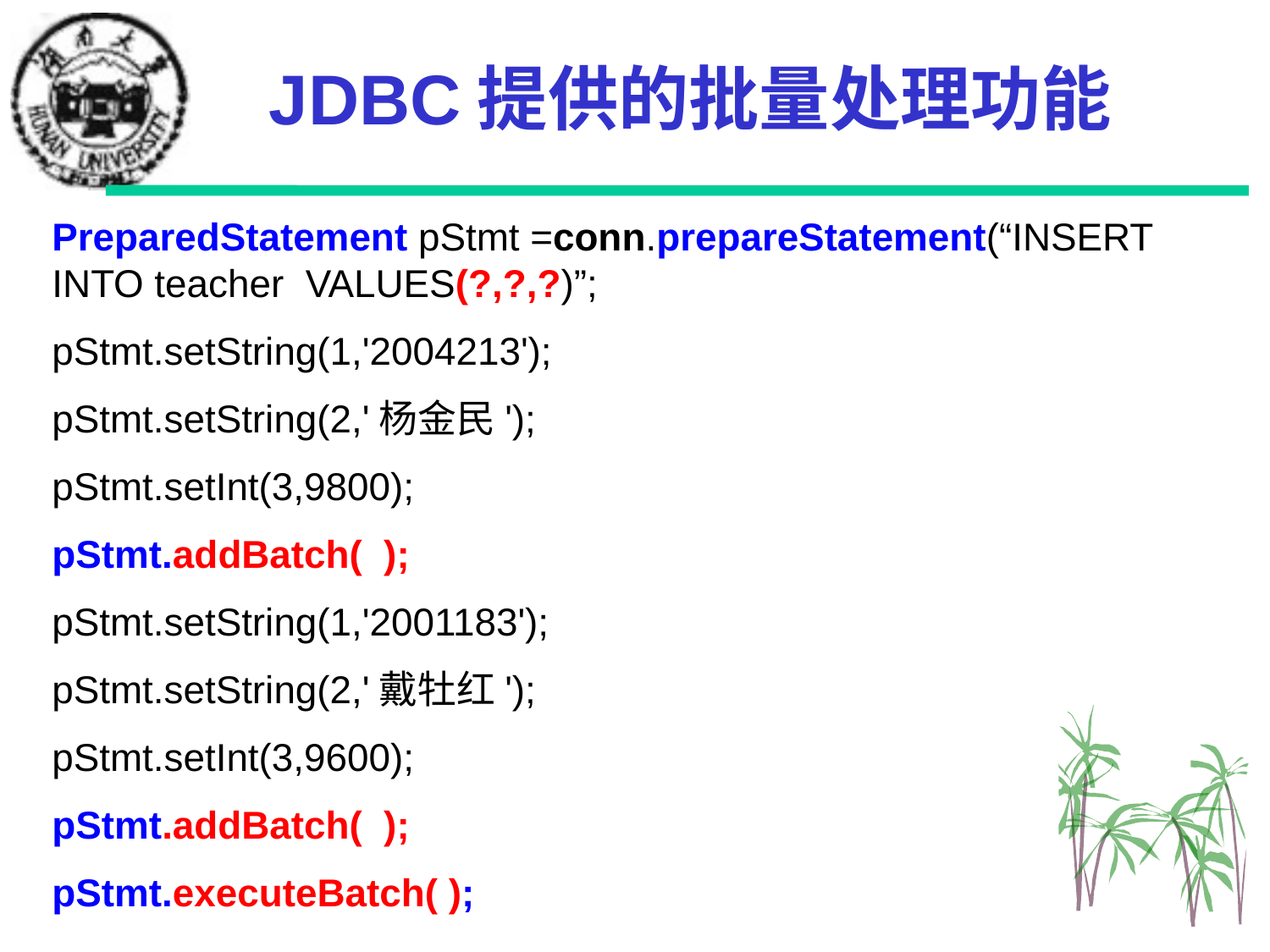

JDBC提供的批量处理功能
PreparedStatement pStmt =conn.prepareStatement(“INSERT INTO teacher  VALUES(?,?,?)”;
pStmt.setString(1,'2004213');
pStmt.setString(2,'杨金民');
pStmt.setInt(3,9800);
pStmt.addBatch(  );
pStmt.setString(1,'2001183');
pStmt.setString(2,'戴牡红');
pStmt.setInt(3,9600);
pStmt.addBatch(  );
pStmt.executeBatch( );